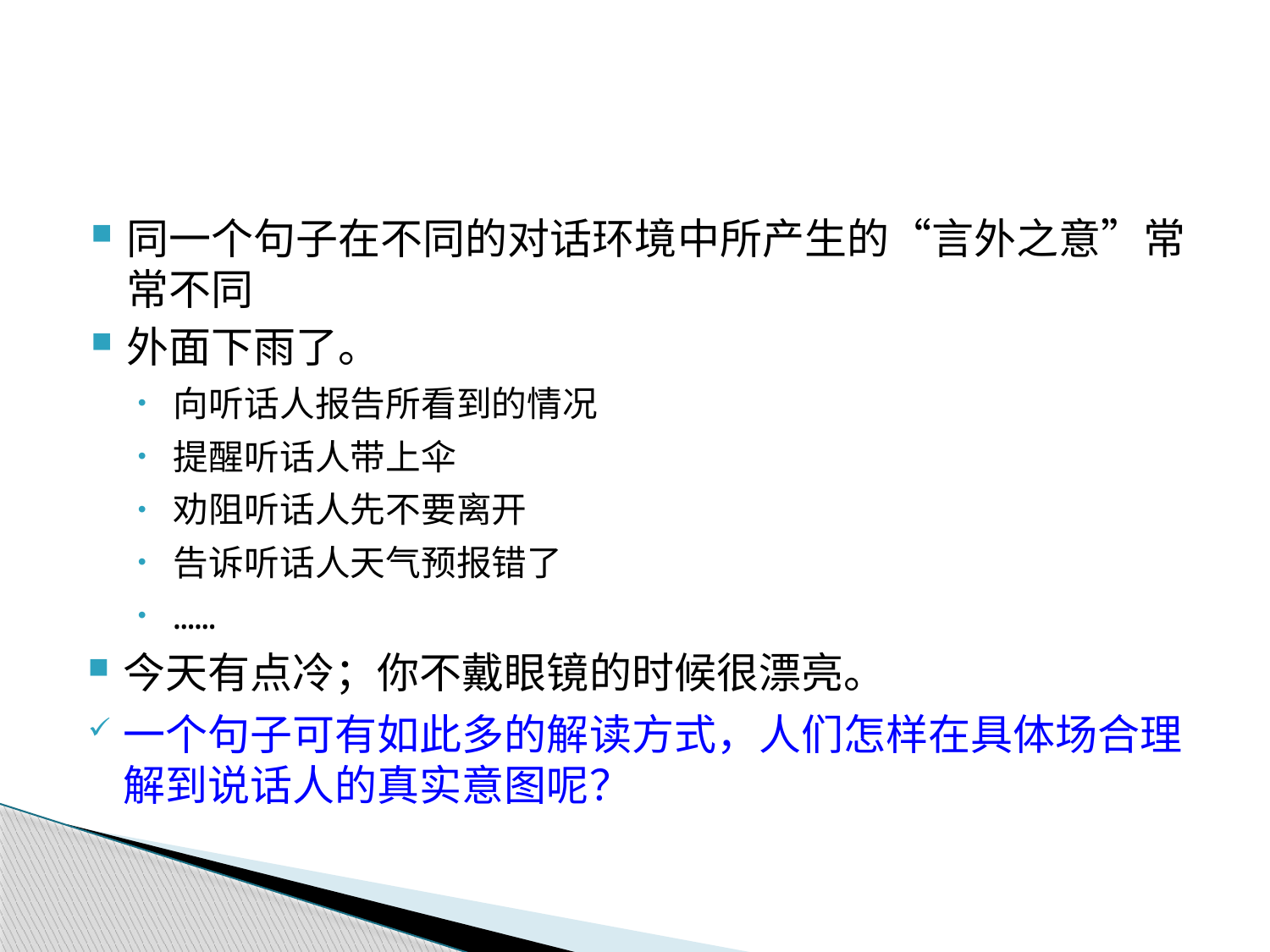

#
同一个句子在不同的对话环境中所产生的“言外之意”常常不同
外面下雨了。
向听话人报告所看到的情况
提醒听话人带上伞
劝阻听话人先不要离开
告诉听话人天气预报错了
……
今天有点冷；你不戴眼镜的时候很漂亮。
一个句子可有如此多的解读方式，人们怎样在具体场合理解到说话人的真实意图呢？